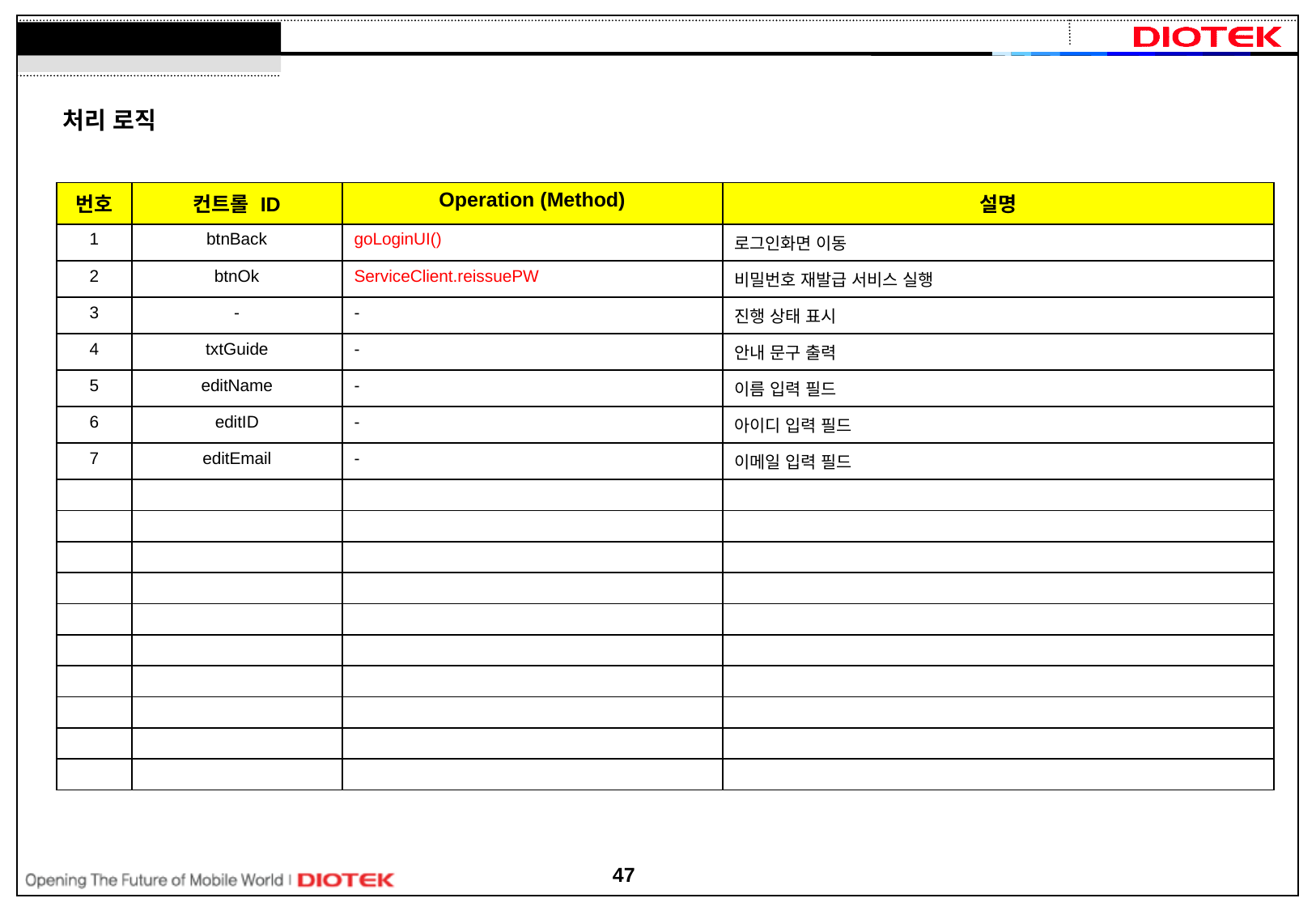

처리 로직
| 번호 | 컨트롤 ID | Operation (Method) | 설명 |
| --- | --- | --- | --- |
| 1 | btnBack | goLoginUI() | 로그인화면 이동 |
| 2 | btnOk | ServiceClient.reissuePW | 비밀번호 재발급 서비스 실행 |
| 3 | - | - | 진행 상태 표시 |
| 4 | txtGuide | - | 안내 문구 출력 |
| 5 | editName | - | 이름 입력 필드 |
| 6 | editID | - | 아이디 입력 필드 |
| 7 | editEmail | - | 이메일 입력 필드 |
|  |  |  |  |
|  |  |  |  |
|  |  |  |  |
|  |  |  |  |
|  |  |  |  |
|  |  |  |  |
|  |  |  |  |
|  |  |  |  |
|  |  |  |  |
|  |  |  |  |